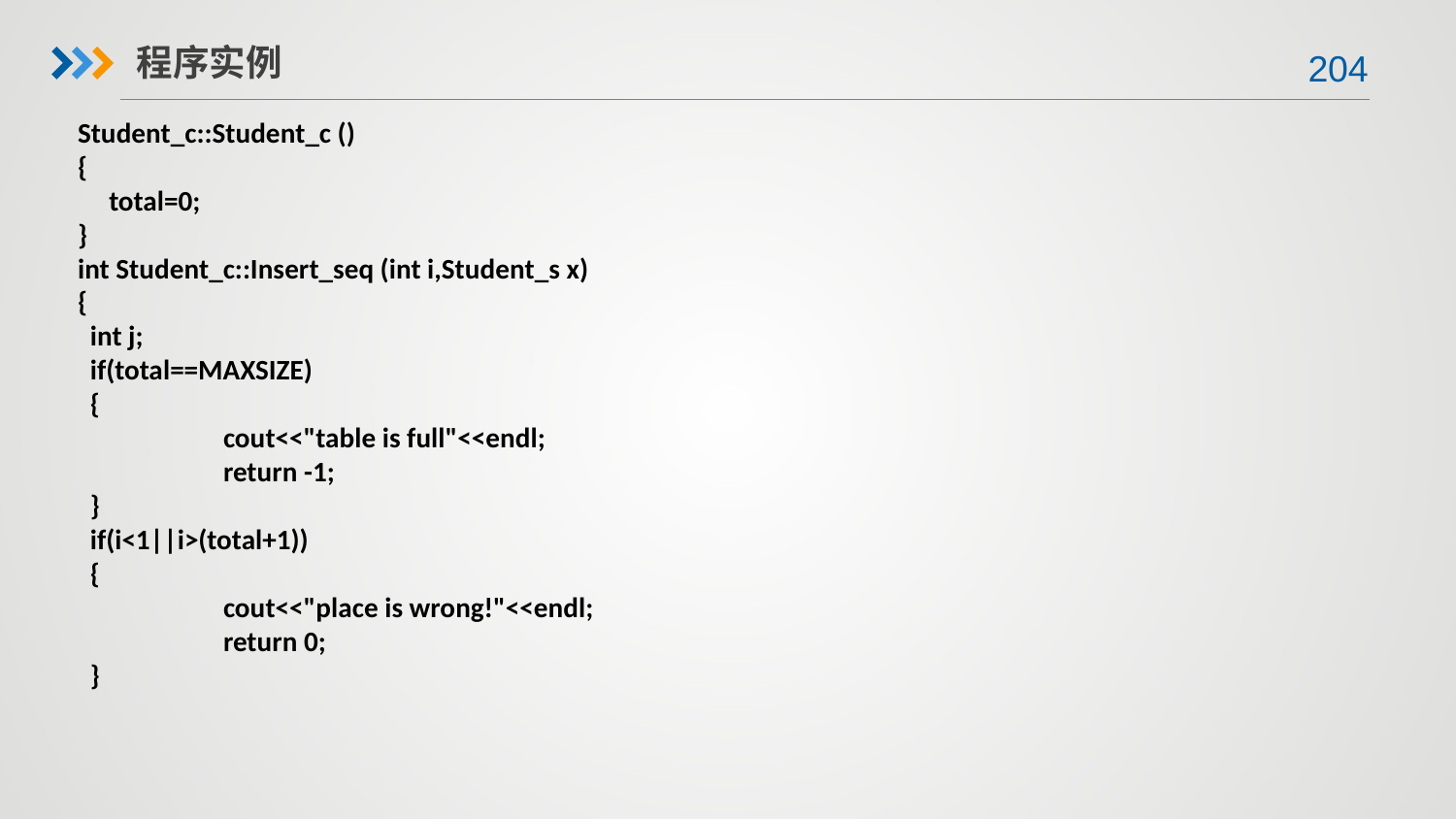

程序实例
Student_c::Student_c ()
{
     total=0;
}
int Student_c::Insert_seq (int i,Student_s x)
{
  int j;
  if(total==MAXSIZE)
  {
	cout<<"table is full"<<endl;
	return -1;
  }
  if(i<1||i>(total+1))
  {
	cout<<"place is wrong!"<<endl;
	return 0;
  }